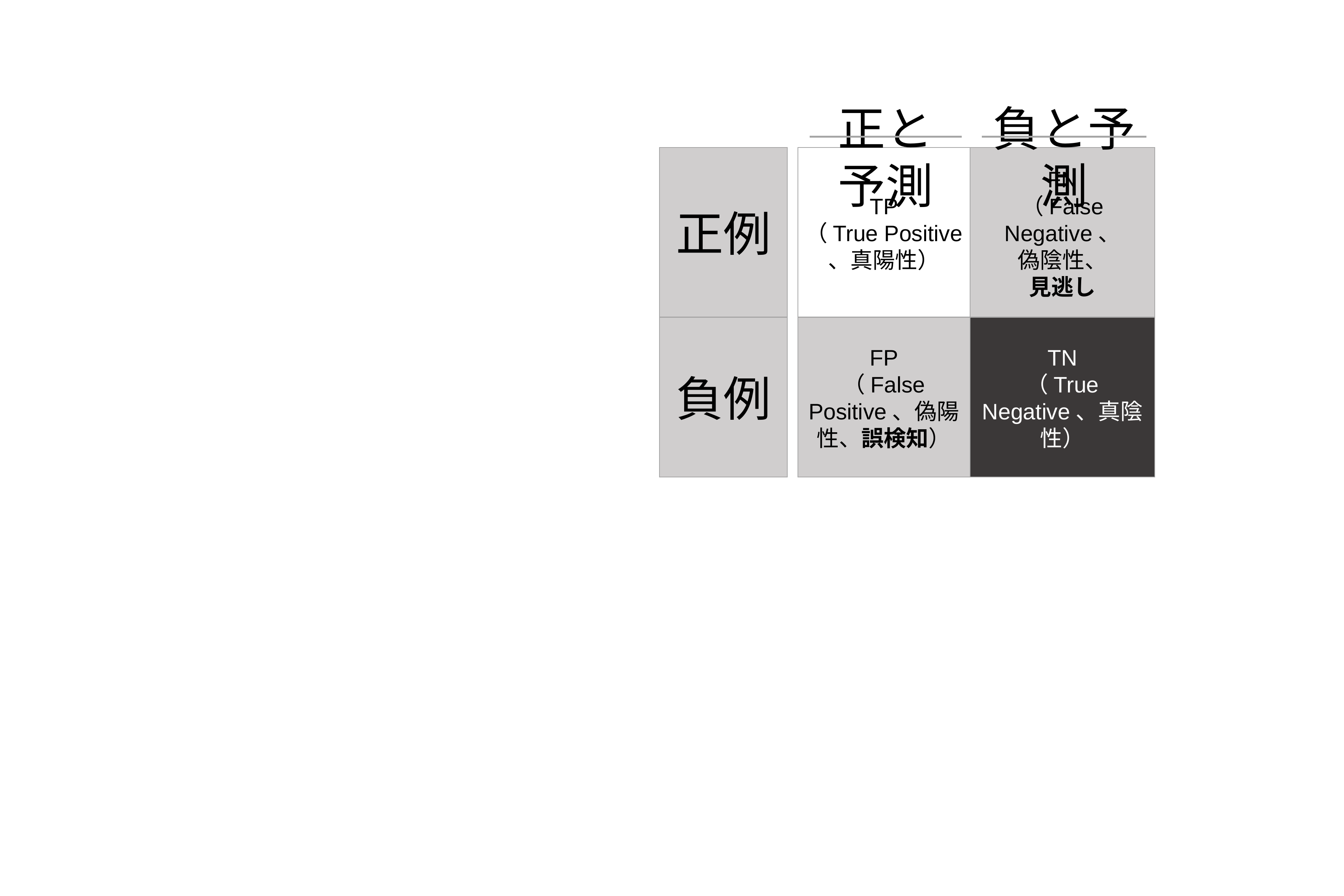

負と予測
正と予測
FN
（False Negative、
偽陰性、
見逃し
正例
TP
（True Positive
、真陽性）
負例
TN
（True Negative、真陰性）
FP
（False Positive、偽陽性、誤検知）